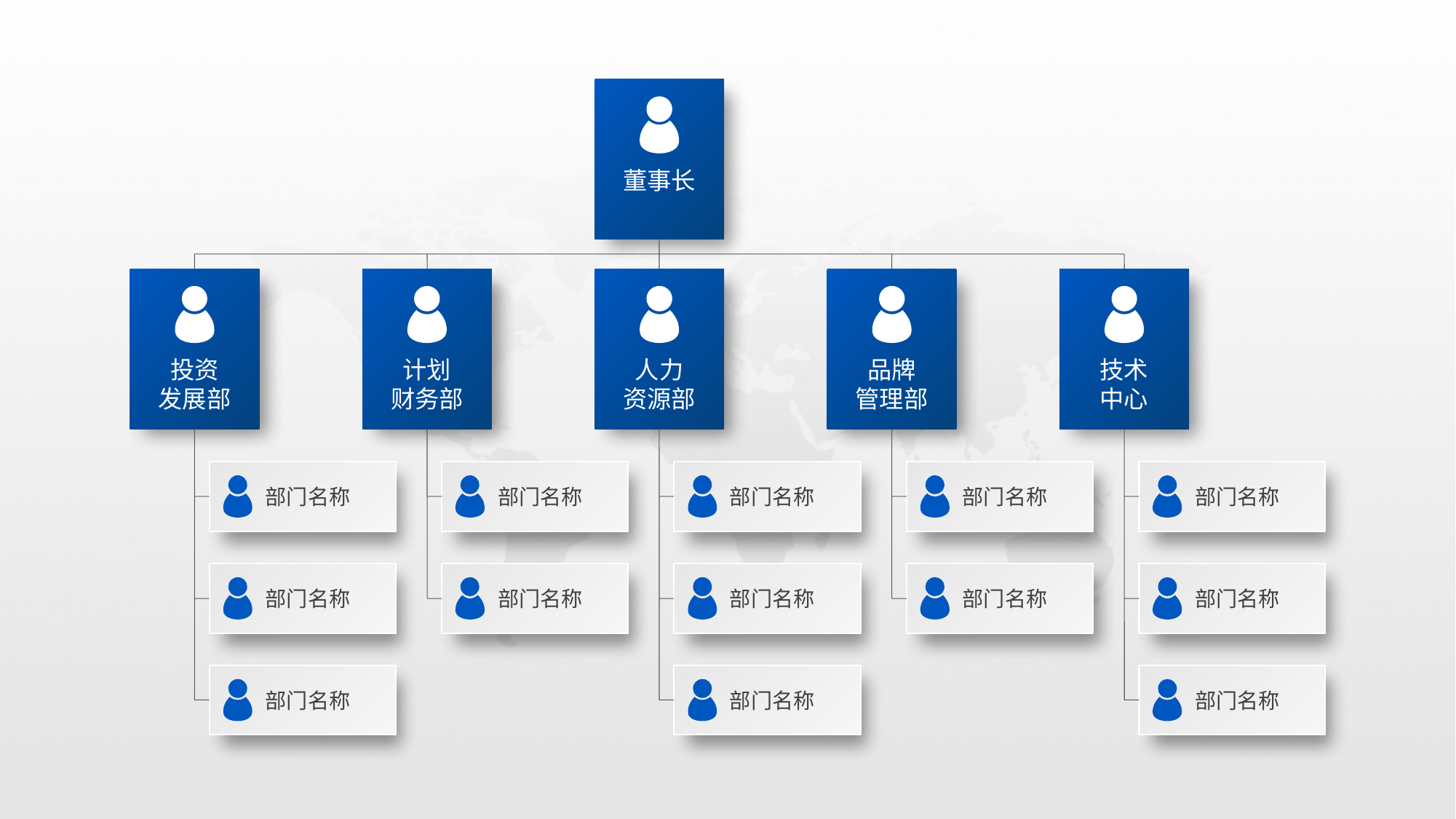

董事长

投资
发展部
计划
财务部
人力
资源部
品牌
管理部
技术
中心

部门名称
部门名称
部门名称
部门名称
部门名称

部门名称
部门名称
部门名称
部门名称
部门名称

部门名称
部门名称
部门名称